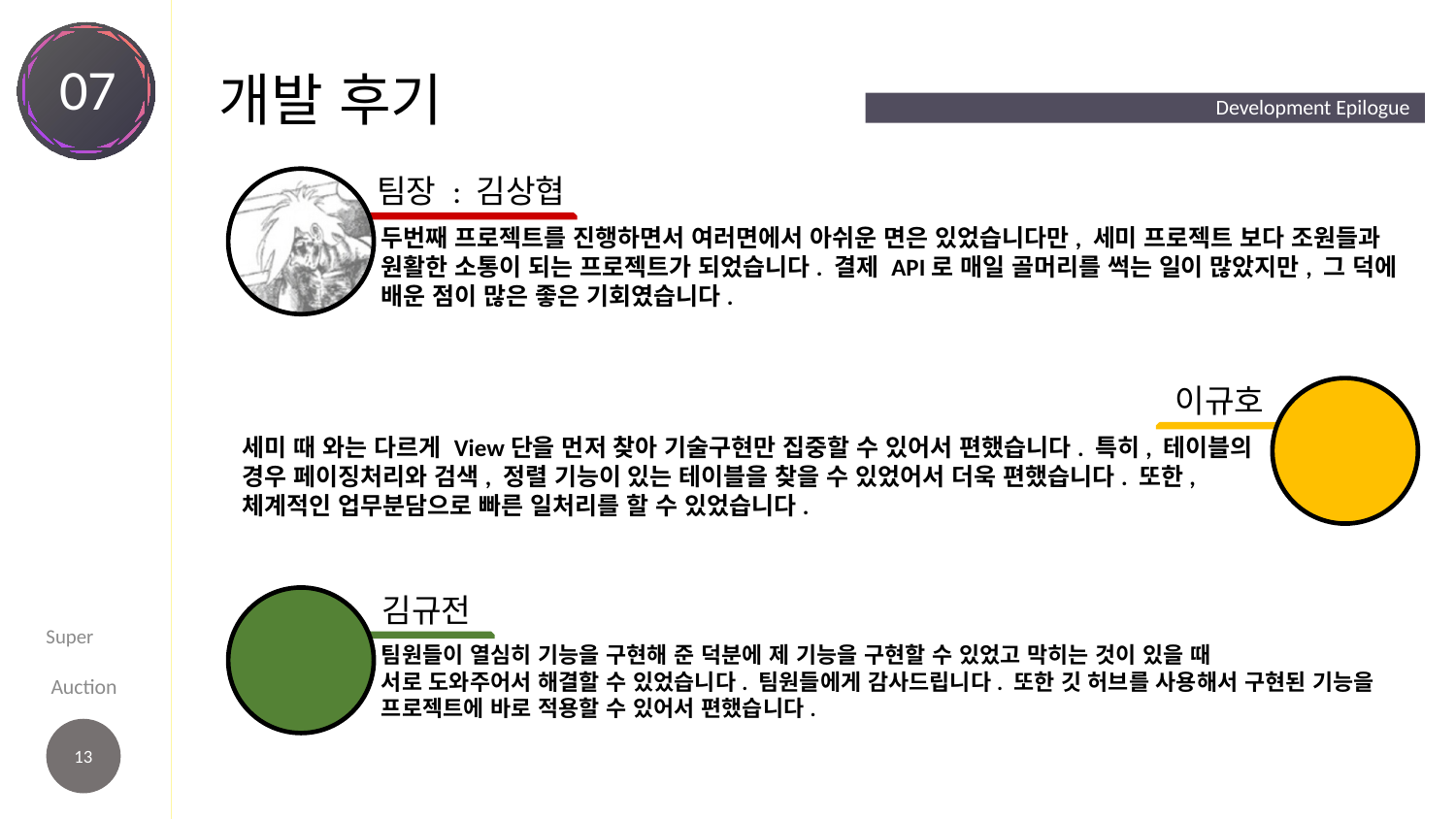

# 개발 후기
07
Development Epilogue
팀장 : 김상협

두번째 프로젝트를 진행하면서 여러면에서 아쉬운 면은 있었습니다만, 세미 프로젝트 보다 조원들과 원활한 소통이 되는 프로젝트가 되었습니다. 결제 API로 매일 골머리를 썩는 일이 많았지만, 그 덕에 배운 점이 많은 좋은 기회였습니다.
이규호

세미 때 와는 다르게 View단을 먼저 찾아 기술구현만 집중할 수 있어서 편했습니다. 특히, 테이블의 경우 페이징처리와 검색, 정렬 기능이 있는 테이블을 찾을 수 있었어서 더욱 편했습니다. 또한, 체계적인 업무분담으로 빠른 일처리를 할 수 있었습니다.
김규전

팀원들이 열심히 기능을 구현해 준 덕분에 제 기능을 구현할 수 있었고 막히는 것이 있을 때
서로 도와주어서 해결할 수 있었습니다. 팀원들에게 감사드립니다. 또한 깃 허브를 사용해서 구현된 기능을 프로젝트에 바로 적용할 수 있어서 편했습니다.
Super

 Auction
13